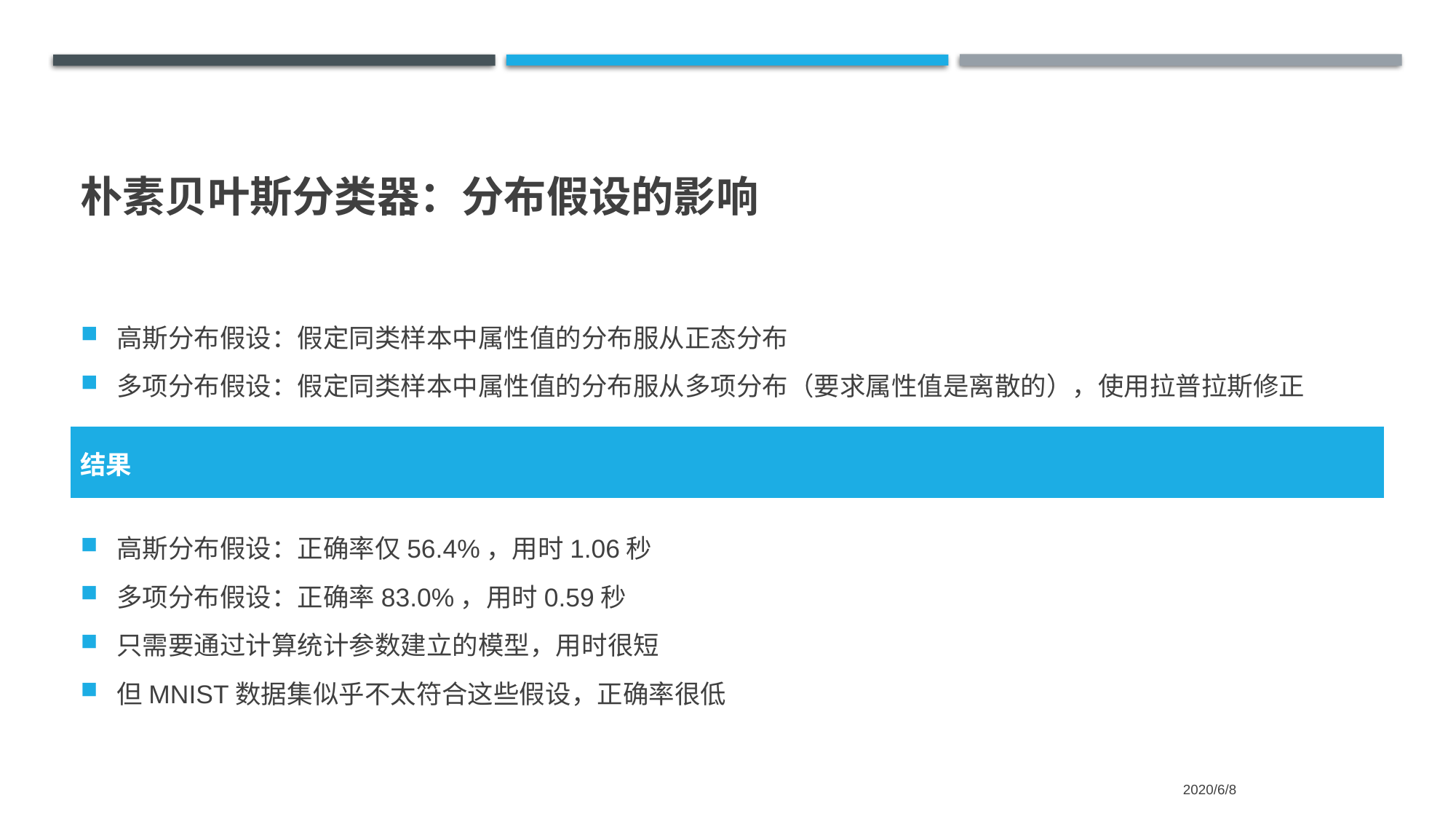

# 朴素贝叶斯分类器：分布假设的影响
高斯分布假设：假定同类样本中属性值的分布服从正态分布
多项分布假设：假定同类样本中属性值的分布服从多项分布（要求属性值是离散的），使用拉普拉斯修正
结果
高斯分布假设：正确率仅56.4%，用时1.06秒
多项分布假设：正确率83.0%，用时0.59秒
只需要通过计算统计参数建立的模型，用时很短
但MNIST数据集似乎不太符合这些假设，正确率很低
2020/6/8